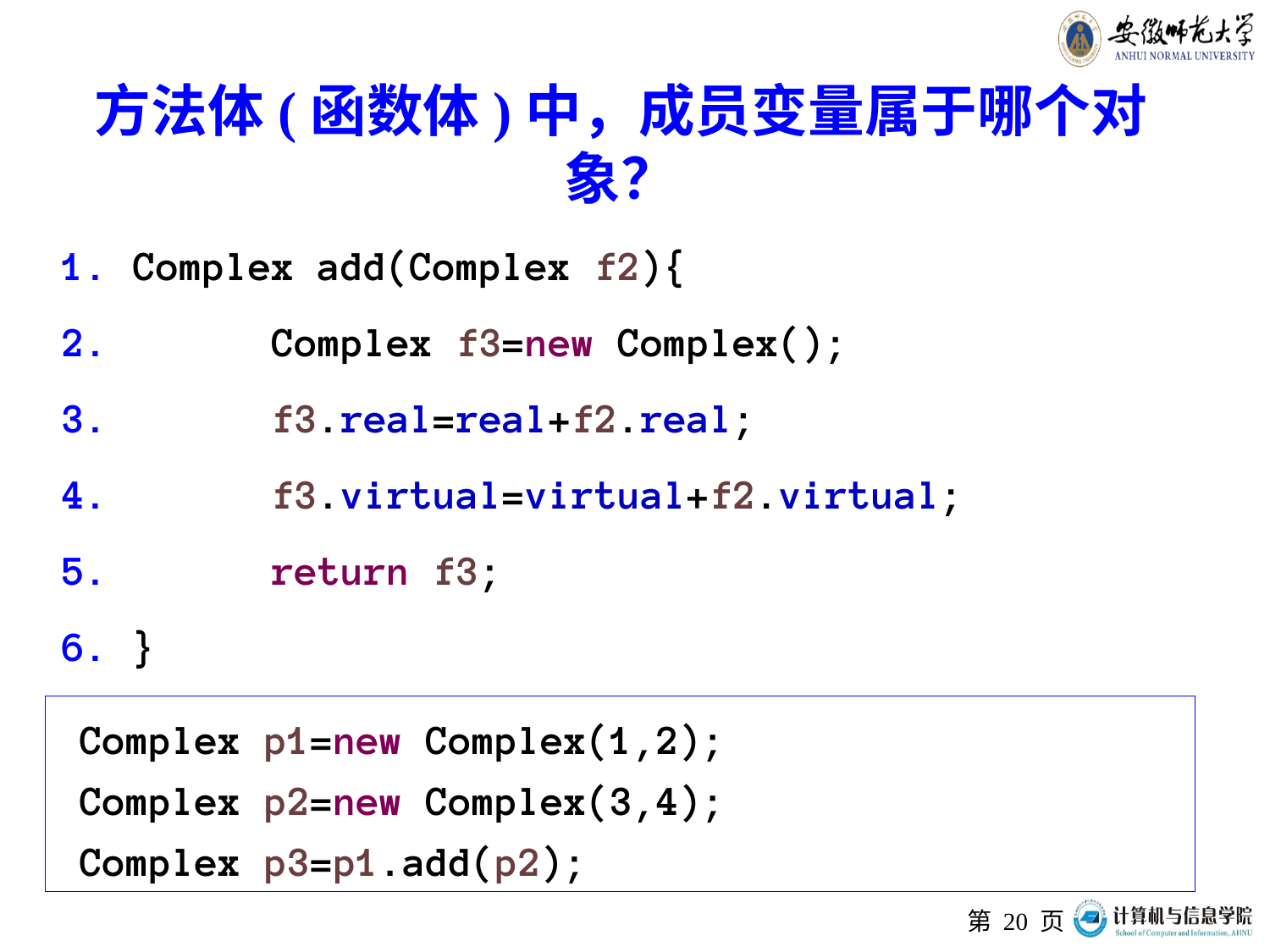

# 方法体(函数体)中，成员变量属于哪个对象？
Complex add(Complex f2){
      Complex f3=new Complex();
      f3.real=real+f2.real;
      f3.virtual=virtual+f2.virtual;
      return f3;
}

 Complex p1=new Complex(1,2);
 Complex p2=new Complex(3,4);
 Complex p3=p1.add(p2);
第 20 页